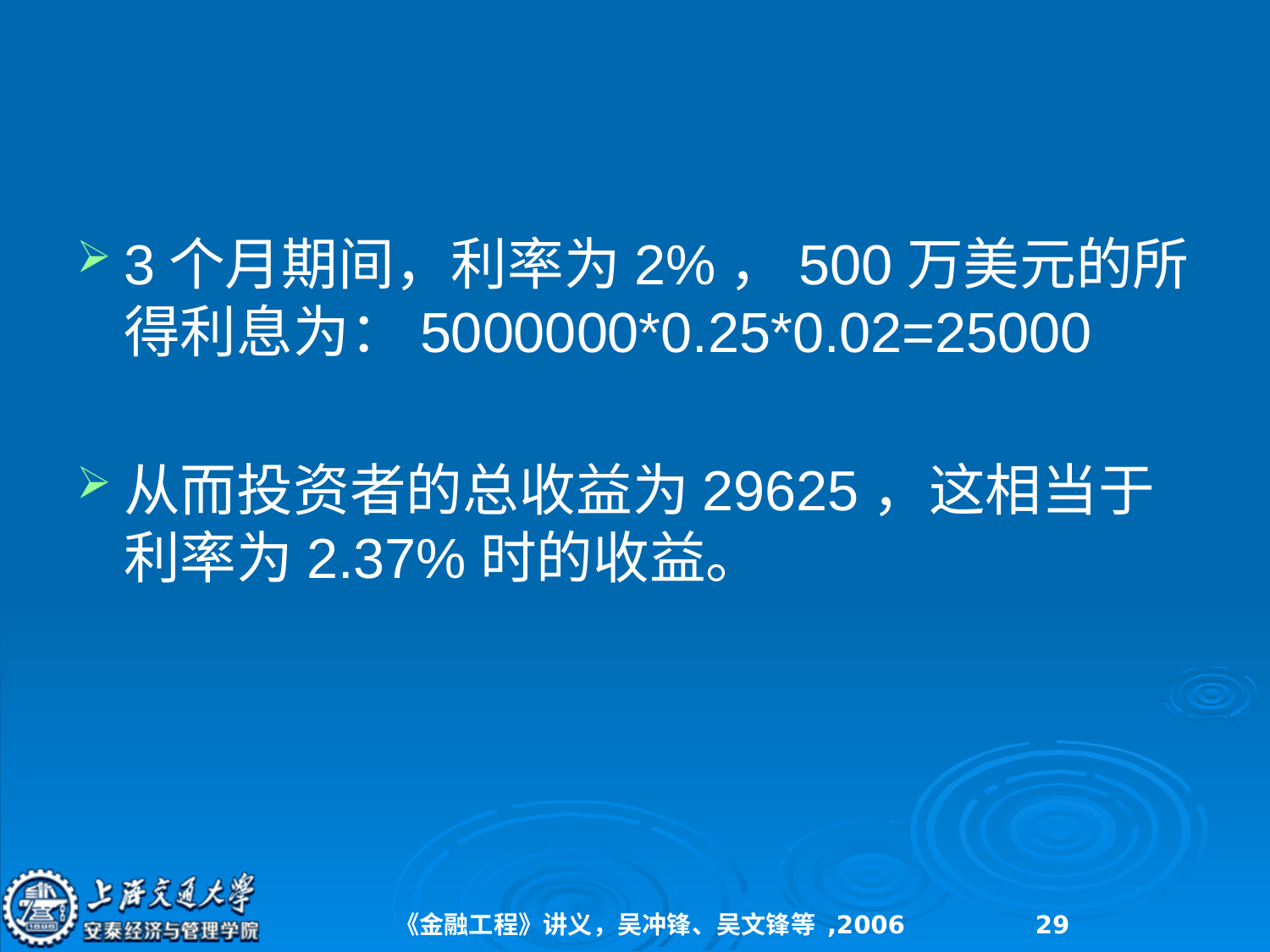

#
3个月期间，利率为2%，500万美元的所得利息为：5000000*0.25*0.02=25000

从而投资者的总收益为29625，这相当于利率为2.37%时的收益。